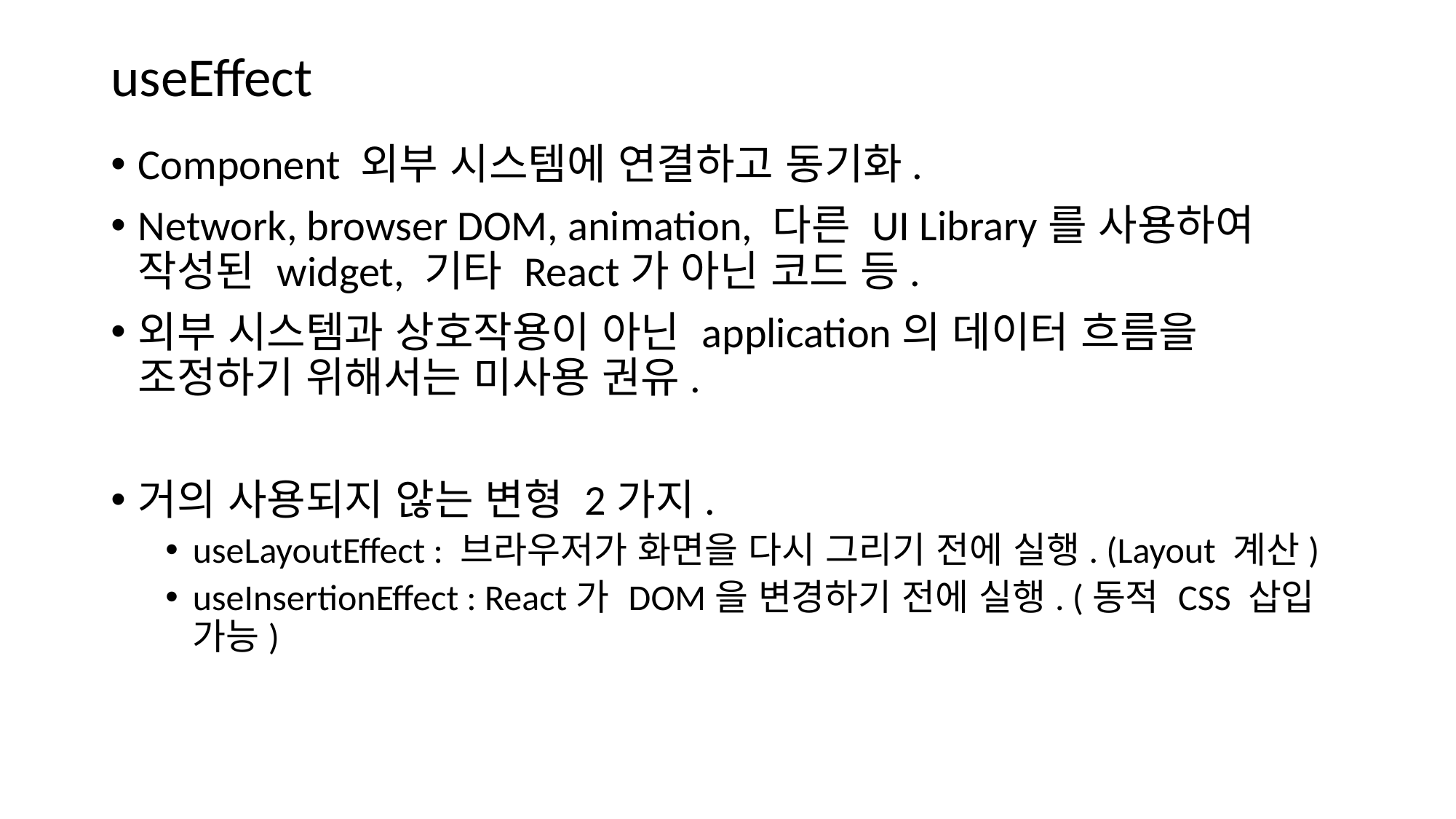

# useEffect
Component 외부 시스템에 연결하고 동기화.
Network, browser DOM, animation, 다른 UI Library를 사용하여 작성된 widget, 기타 React가 아닌 코드 등.
외부 시스템과 상호작용이 아닌 application의 데이터 흐름을 조정하기 위해서는 미사용 권유.

거의 사용되지 않는 변형 2가지.
useLayoutEffect : 브라우저가 화면을 다시 그리기 전에 실행. (Layout 계산)
useInsertionEffect : React가 DOM을 변경하기 전에 실행. (동적 CSS 삽입 가능)